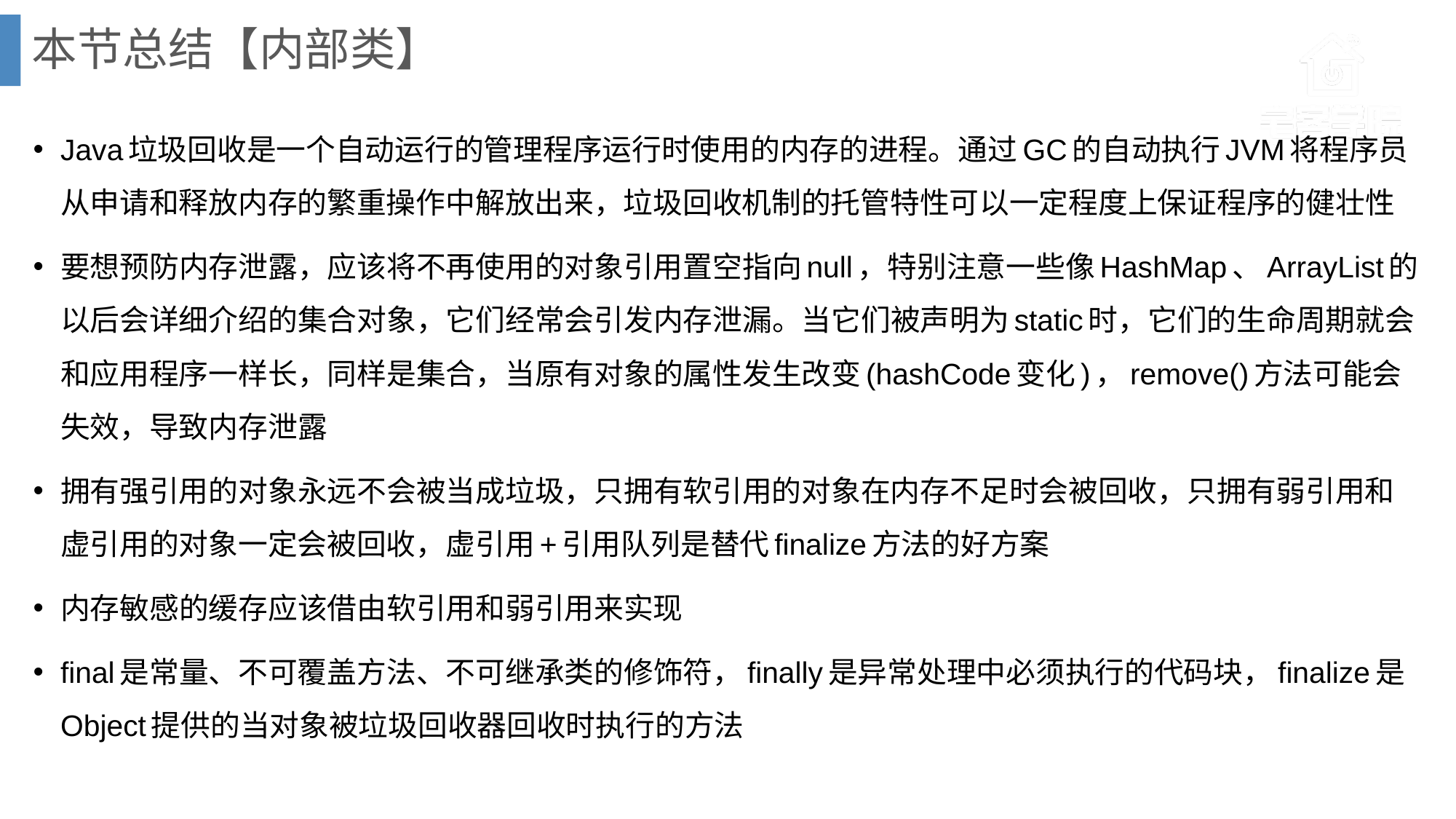

# 本节总结【内部类】
Java垃圾回收是一个自动运行的管理程序运行时使用的内存的进程。通过GC的自动执行JVM将程序员从申请和释放内存的繁重操作中解放出来，垃圾回收机制的托管特性可以一定程度上保证程序的健壮性
要想预防内存泄露，应该将不再使用的对象引用置空指向null，特别注意一些像HashMap、ArrayList的以后会详细介绍的集合对象，它们经常会引发内存泄漏。当它们被声明为static时，它们的生命周期就会和应用程序一样长，同样是集合，当原有对象的属性发生改变(hashCode变化)，remove()方法可能会失效，导致内存泄露
拥有强引用的对象永远不会被当成垃圾，只拥有软引用的对象在内存不足时会被回收，只拥有弱引用和虚引用的对象一定会被回收，虚引用+引用队列是替代finalize方法的好方案
内存敏感的缓存应该借由软引用和弱引用来实现
final是常量、不可覆盖方法、不可继承类的修饰符，finally是异常处理中必须执行的代码块，finalize是Object提供的当对象被垃圾回收器回收时执行的方法